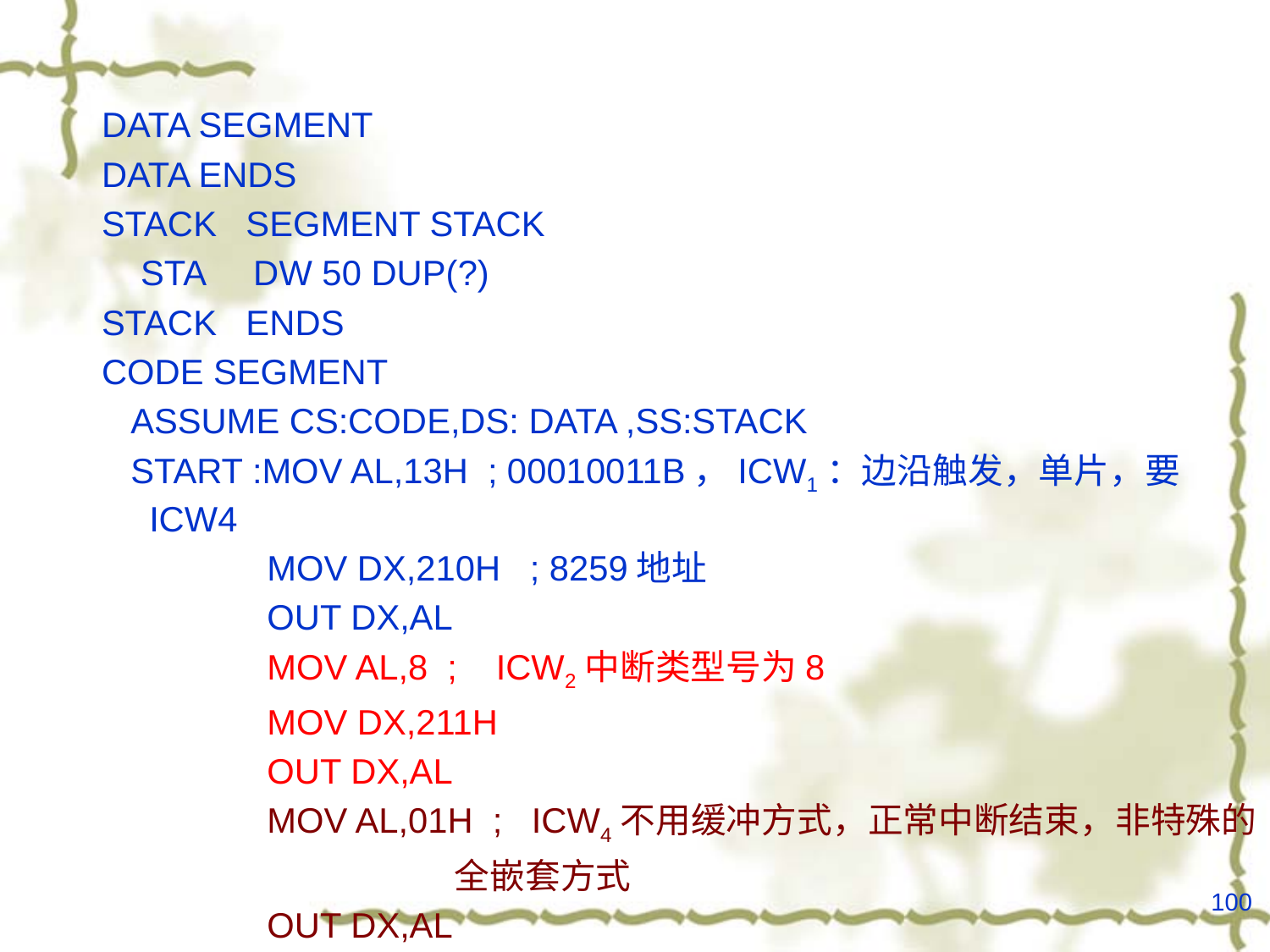

DATA SEGMENT
DATA ENDS
STACK   SEGMENT STACK
    STA     DW 50 DUP(?)
STACK   ENDS
CODE SEGMENT
   ASSUME CS:CODE,DS: DATA ,SS:STACK
   START :MOV AL,13H  ; 00010011B，ICW1：边沿触发，单片，要ICW4
                 MOV DX,210H   ; 8259地址
                 OUT DX,AL
                 MOV AL,8  ;    ICW2中断类型号为8
                 MOV DX,211H
                 OUT DX,AL
                 MOV AL,01H  ;   ICW4不用缓冲方式，正常中断结束，非特殊的
                                            全嵌套方式
                 OUT DX,AL
100